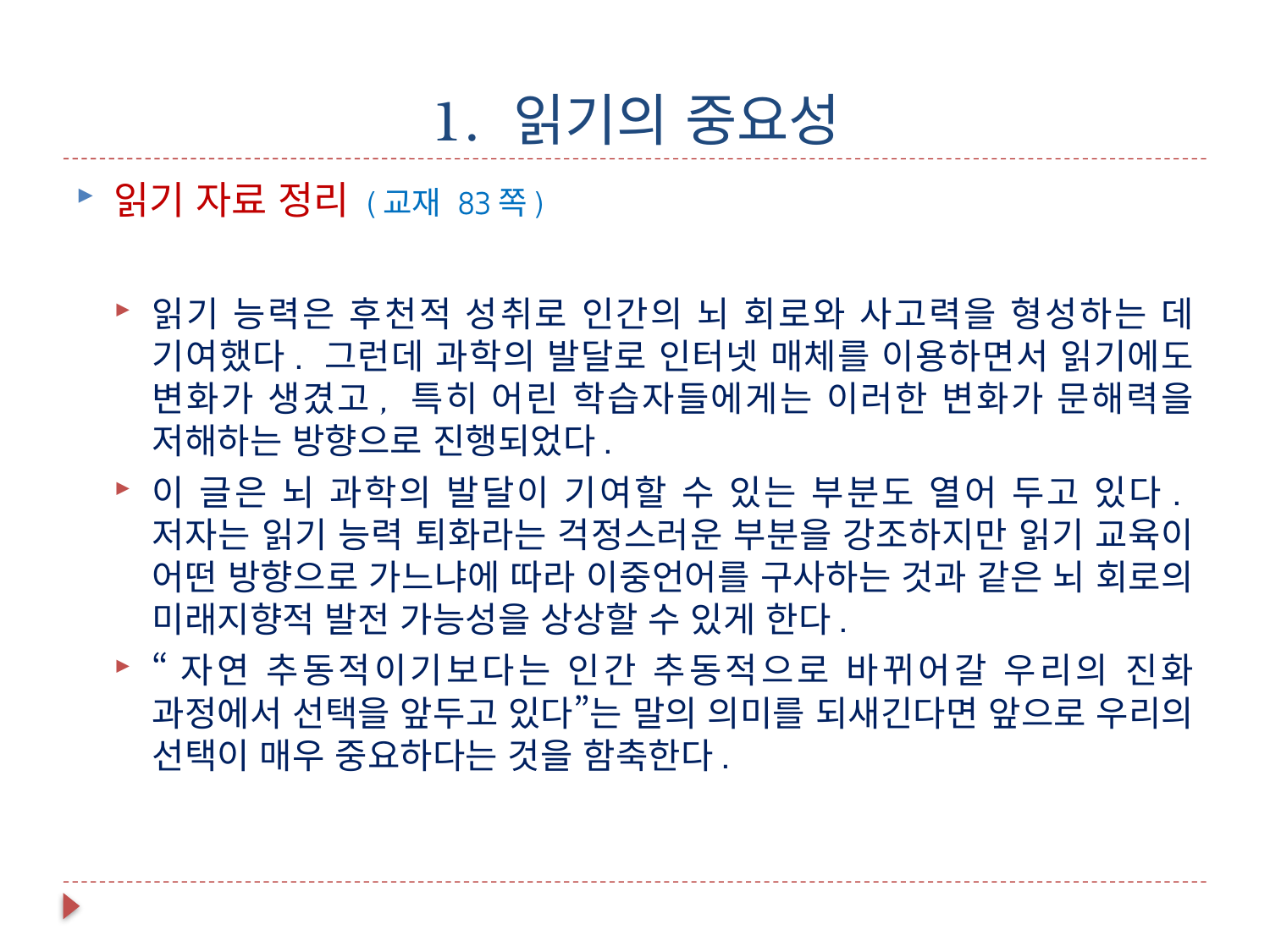

# 1. 읽기의 중요성
읽기 자료 정리 (교재 83쪽)

읽기 능력은 후천적 성취로 인간의 뇌 회로와 사고력을 형성하는 데 기여했다. 그런데 과학의 발달로 인터넷 매체를 이용하면서 읽기에도 변화가 생겼고, 특히 어린 학습자들에게는 이러한 변화가 문해력을 저해하는 방향으로 진행되었다.
이 글은 뇌 과학의 발달이 기여할 수 있는 부분도 열어 두고 있다.  저자는 읽기 능력 퇴화라는 걱정스러운 부분을 강조하지만 읽기 교육이 어떤 방향으로 가느냐에 따라 이중언어를 구사하는 것과 같은 뇌 회로의 미래지향적 발전 가능성을 상상할 수 있게 한다.
“자연 추동적이기보다는 인간 추동적으로 바뀌어갈 우리의 진화 과정에서 선택을 앞두고 있다”는 말의 의미를 되새긴다면 앞으로 우리의 선택이 매우 중요하다는 것을 함축한다.